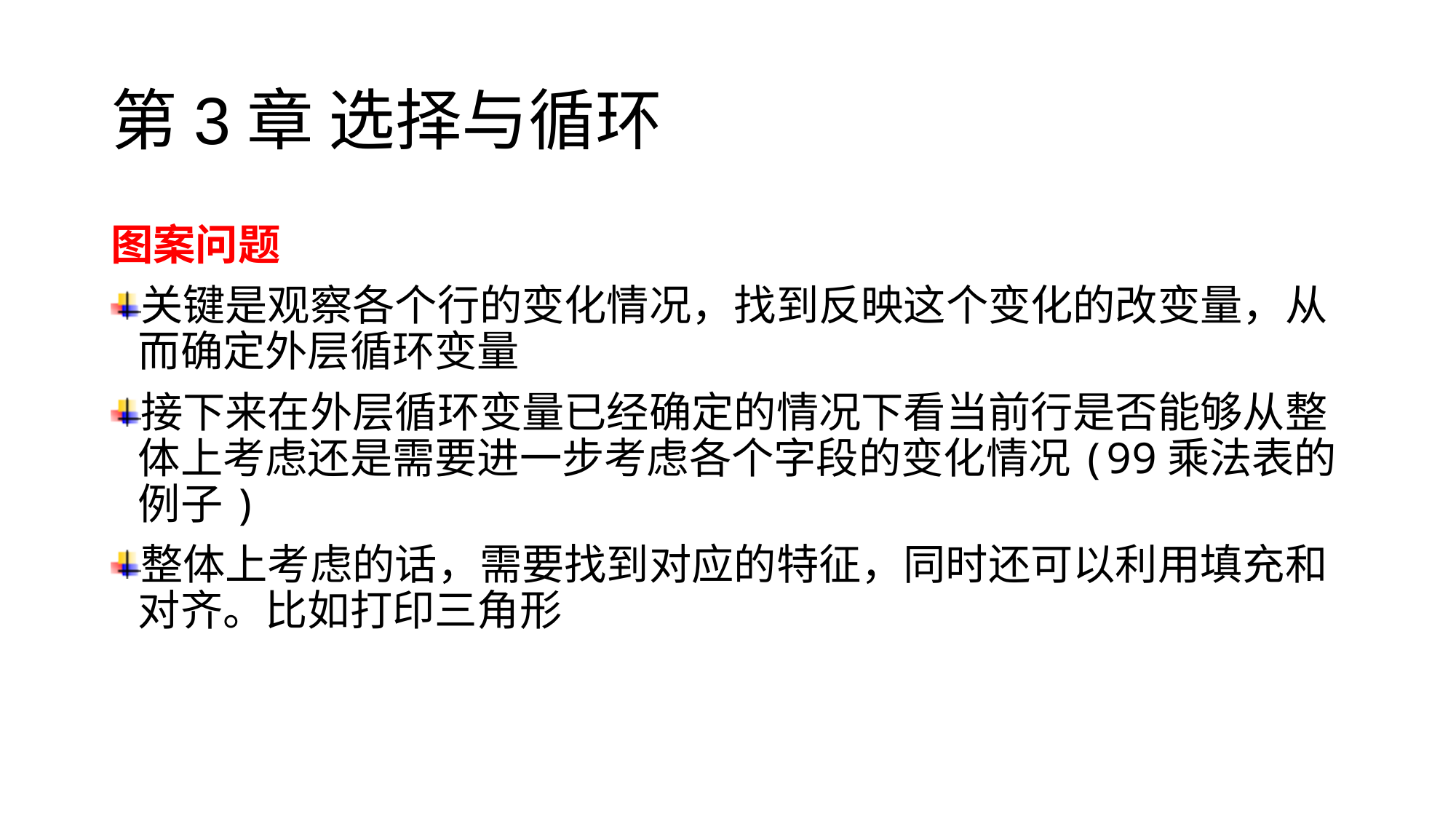

# 第3章 选择与循环
图案问题
关键是观察各个行的变化情况，找到反映这个变化的改变量，从而确定外层循环变量
接下来在外层循环变量已经确定的情况下看当前行是否能够从整体上考虑还是需要进一步考虑各个字段的变化情况(99乘法表的例子)
整体上考虑的话，需要找到对应的特征，同时还可以利用填充和对齐。比如打印三角形